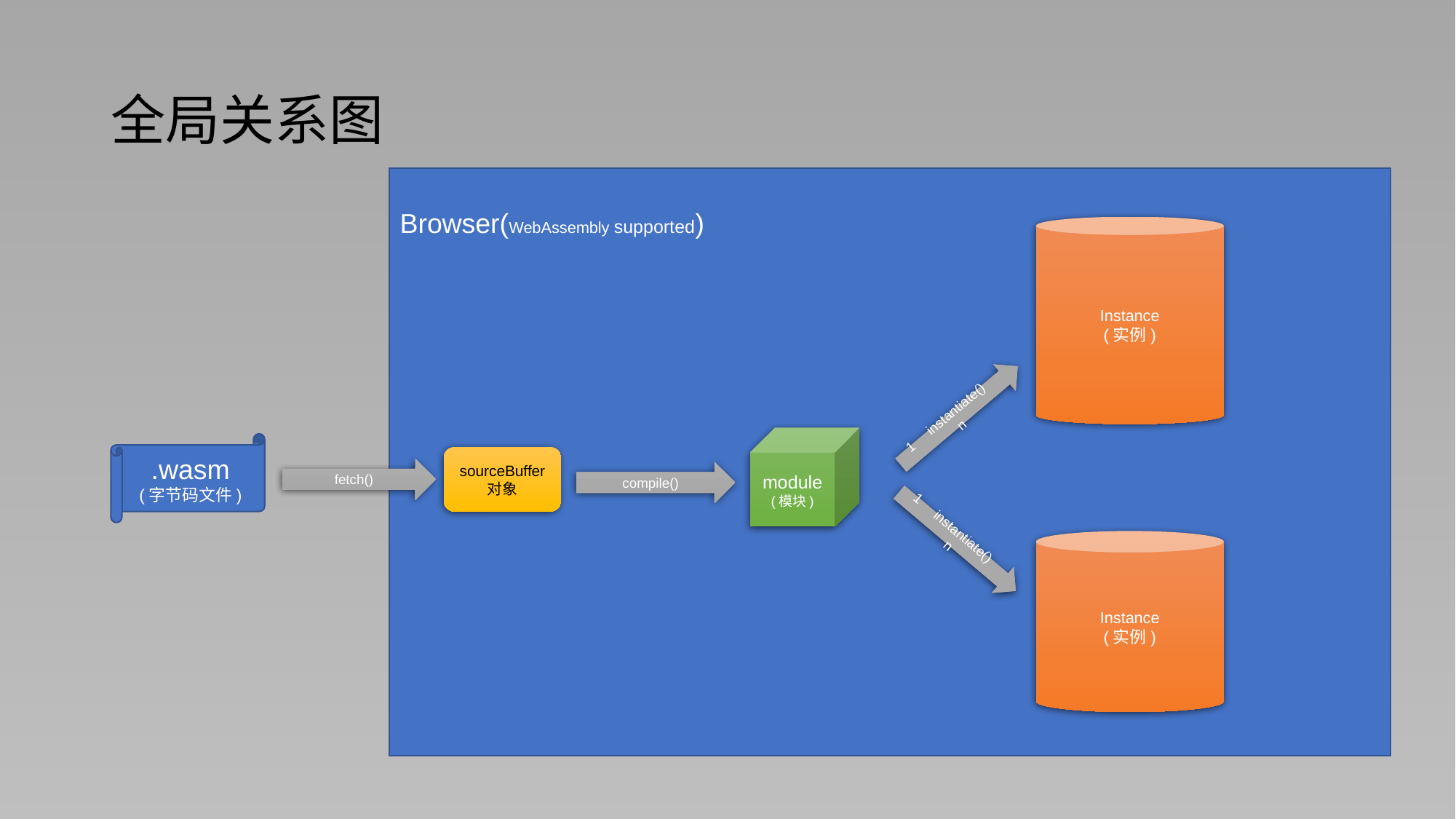

# 全局关系图
Browser(WebAssembly supported)
Instance
(实例)
1     instantiate()     n
module
(模块)
.wasm
(字节码文件)
sourceBuffer
对象
fetch()
compile()
1     instantiate()     n
Instance
(实例)